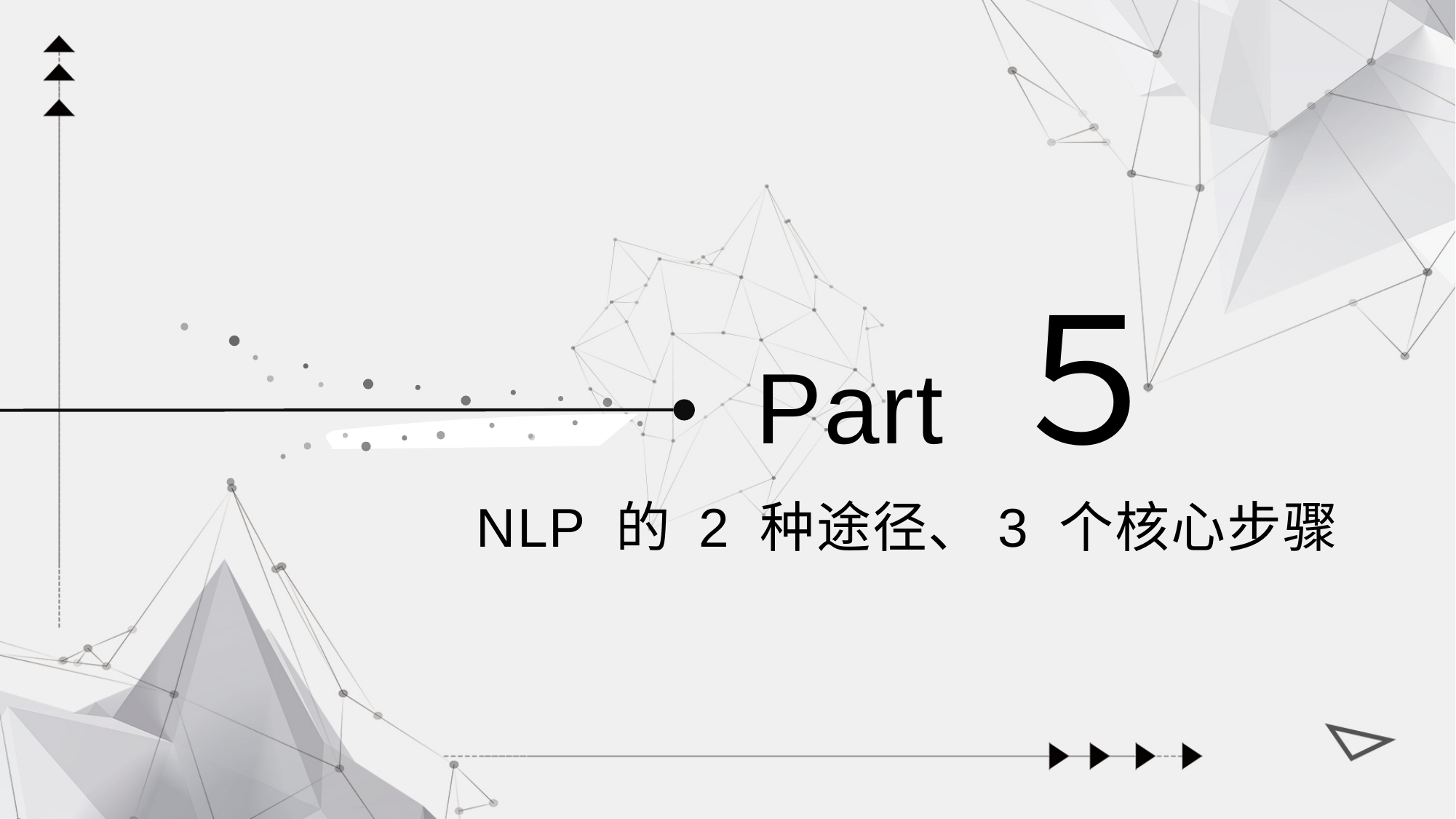

Part ５

NLP 的 2 种途径、3 个核心步骤